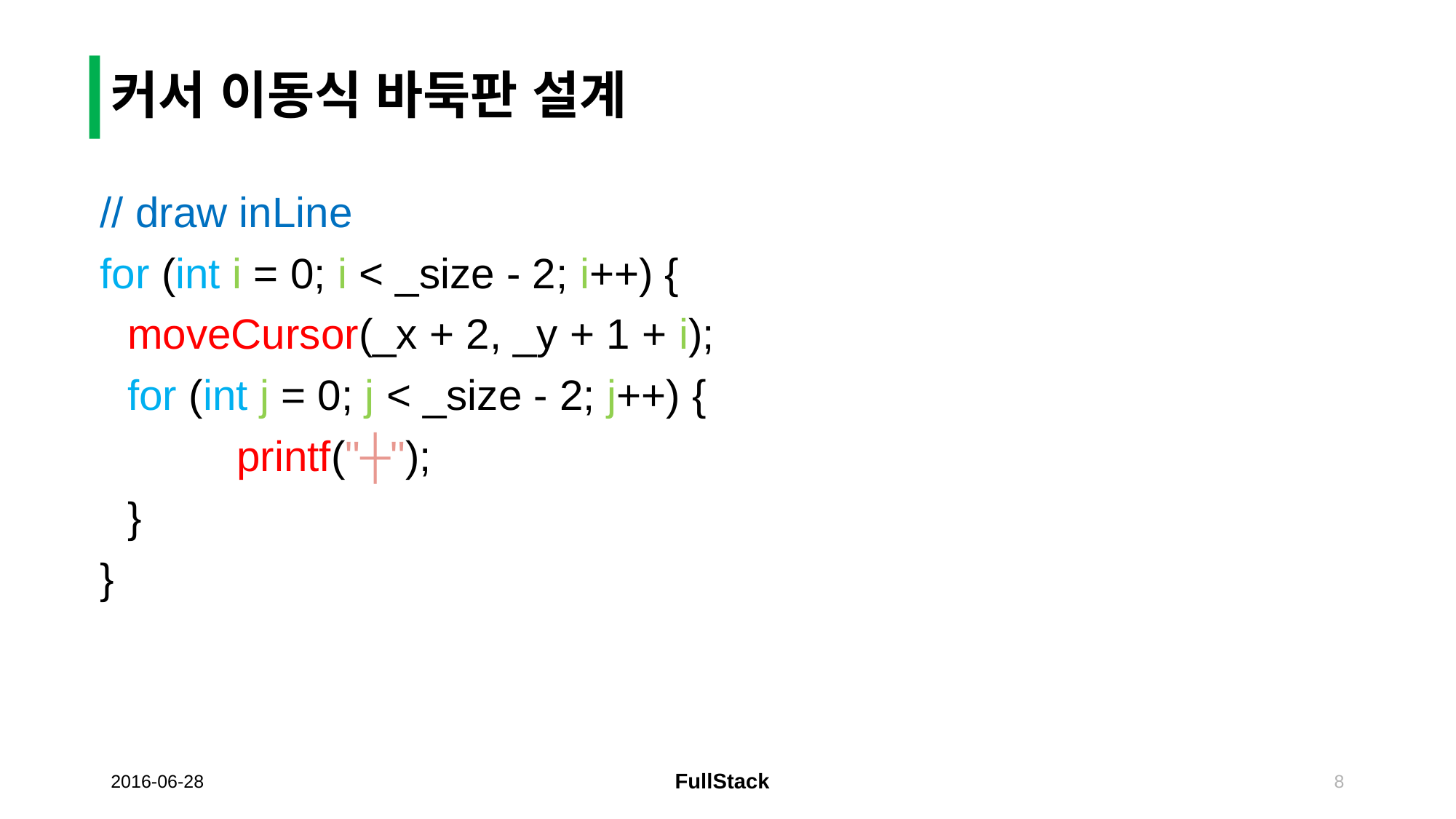

# 커서 이동식 바둑판 설계
// draw inLine
for (int i = 0; i < _size - 2; i++) {
	moveCursor(_x + 2, _y + 1 + i);
	for (int j = 0; j < _size - 2; j++) {
		printf("┼");
	}
}
2016-06-28
8